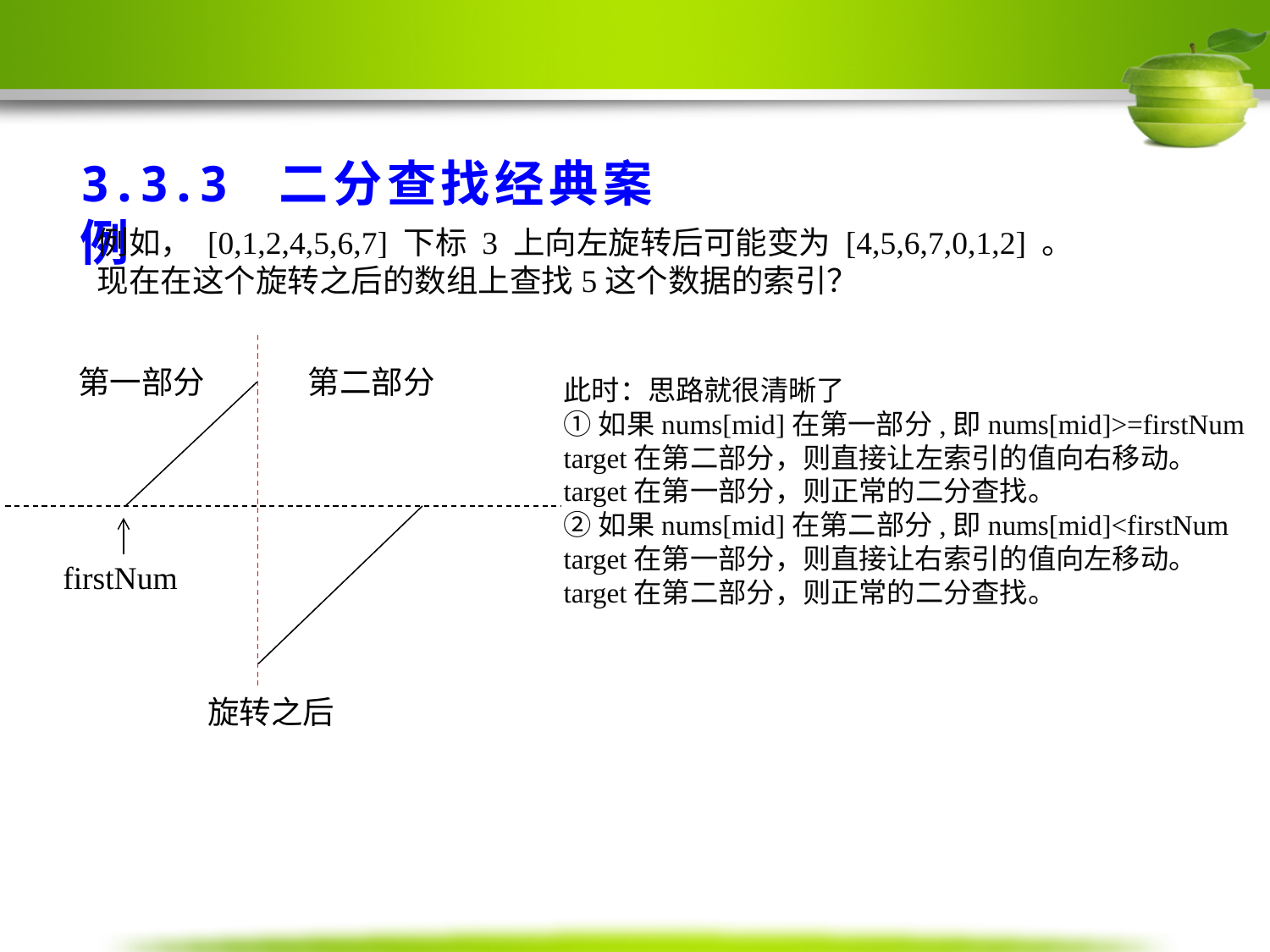

3.3.3 二分查找经典案例
例如， [0,1,2,4,5,6,7] 下标 3 上向左旋转后可能变为 [4,5,6,7,0,1,2] 。
现在在这个旋转之后的数组上查找5这个数据的索引？
第一部分
第二部分
此时：思路就很清晰了
①如果nums[mid]在第一部分,即nums[mid]>=firstNum
target在第二部分，则直接让左索引的值向右移动。
target在第一部分，则正常的二分查找。
②如果nums[mid]在第二部分,即nums[mid]<firstNum
target在第一部分，则直接让右索引的值向左移动。
target在第二部分，则正常的二分查找。
firstNum
旋转之后